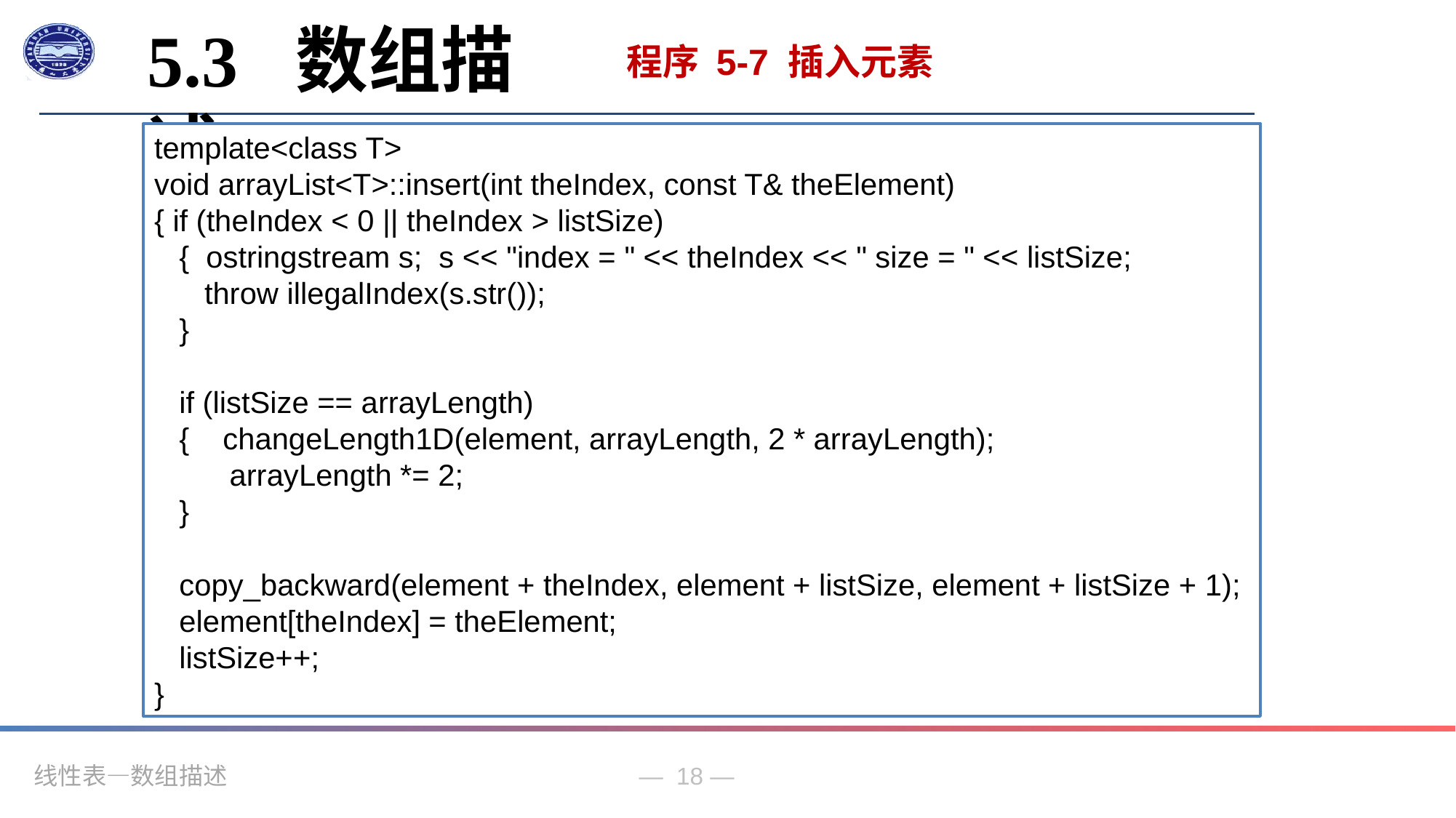

5.3  数组描述
# 程序 5-7 插入元素

template<class T>
void arrayList<T>::insert(int theIndex, const T& theElement)
{ if (theIndex < 0 || theIndex > listSize)
   {  ostringstream s;  s << "index = " << theIndex << " size = " << listSize;
      throw illegalIndex(s.str());
   }

   if (listSize == arrayLength)
   {    changeLength1D(element, arrayLength, 2 * arrayLength);
         arrayLength *= 2;
   }

   copy_backward(element + theIndex, element + listSize, element + listSize + 1);
   element[theIndex] = theElement;
   listSize++;
}